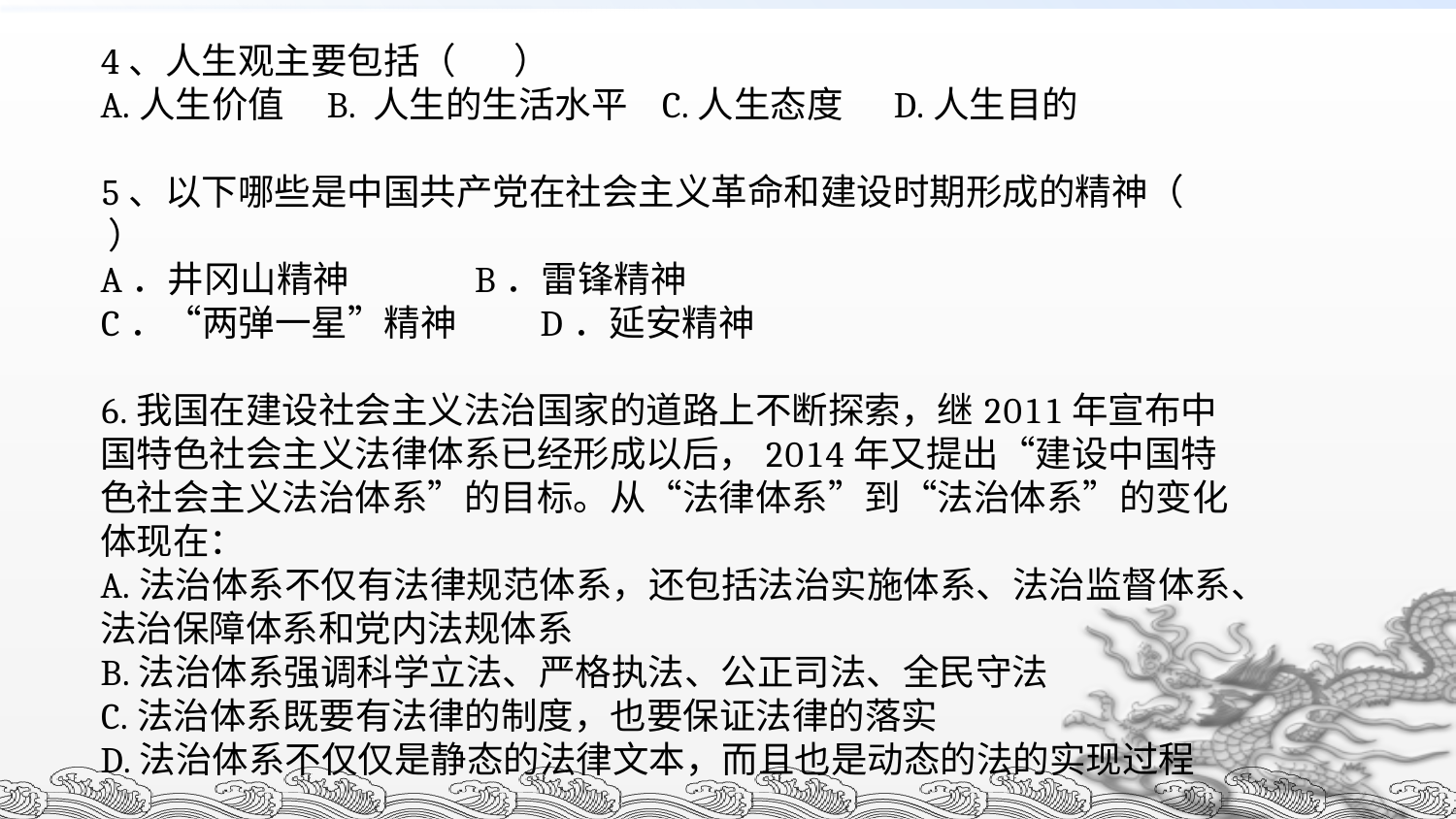

4、人生观主要包括（       ）
A.人生价值    B. 人生的生活水平   C.人生态度     D.人生目的

5、以下哪些是中国共产党在社会主义革命和建设时期形成的精神（        ）
A．井冈山精神              B．雷锋精神
C．“两弹一星”精神         D．延安精神

6.我国在建设社会主义法治国家的道路上不断探索，继2011年宣布中国特色社会主义法律体系已经形成以后，2014年又提出“建设中国特色社会主义法治体系”的目标。从“法律体系”到“法治体系”的变化体现在：
A.法治体系不仅有法律规范体系，还包括法治实施体系、法治监督体系、法治保障体系和党内法规体系
B.法治体系强调科学立法、严格执法、公正司法、全民守法
C.法治体系既要有法律的制度，也要保证法律的落实
D.法治体系不仅仅是静态的法律文本，而且也是动态的法的实现过程